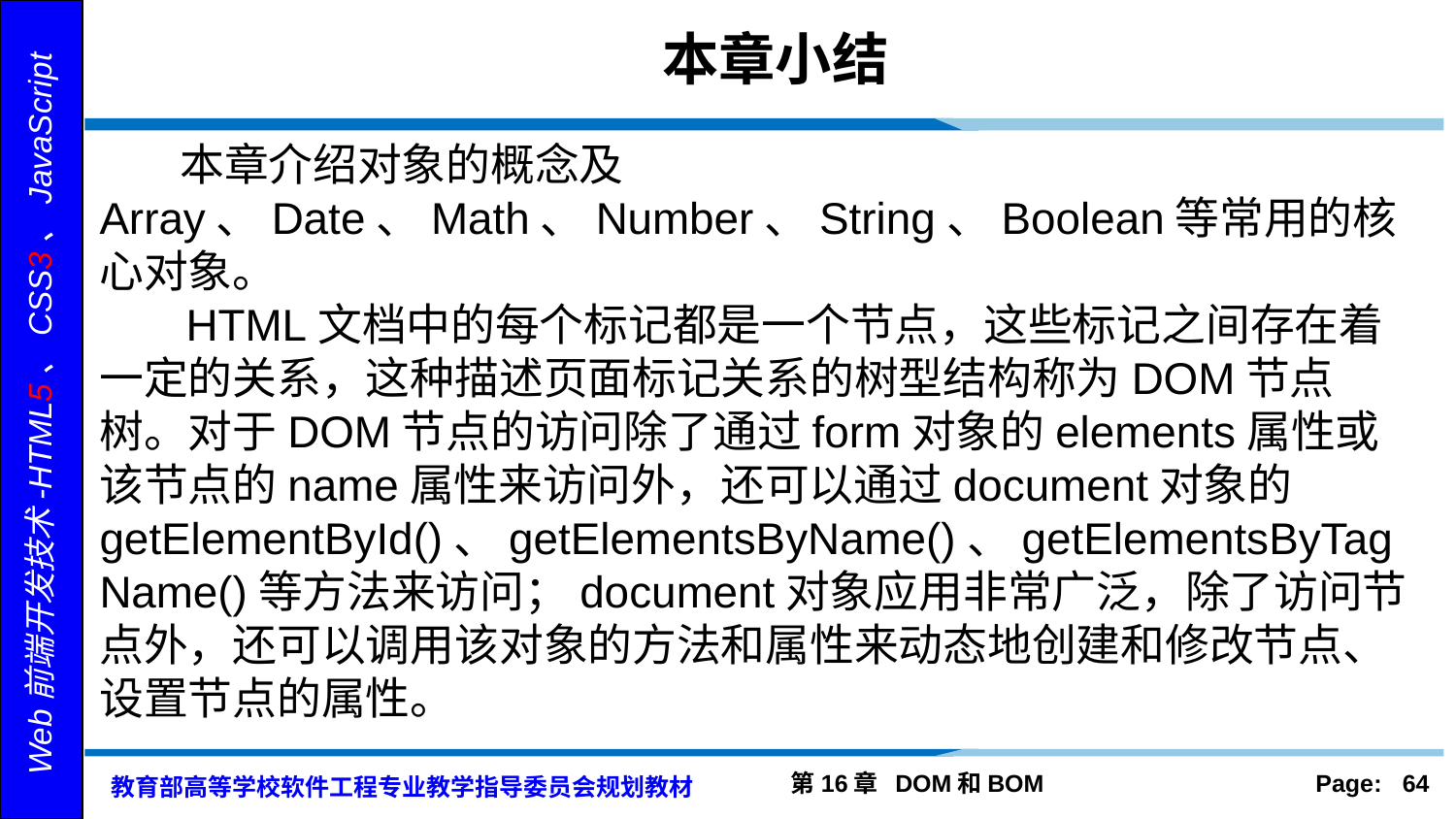

# 本章小结
       本章介绍对象的概念及Array、Date、Math、Number、String、Boolean等常用的核心对象。
       HTML文档中的每个标记都是一个节点，这些标记之间存在着一定的关系，这种描述页面标记关系的树型结构称为DOM节点树。对于DOM节点的访问除了通过form对象的elements属性或该节点的name属性来访问外，还可以通过document对象的getElementById()、getElementsByName()、getElementsByTagName()等方法来访问；document对象应用非常广泛，除了访问节点外，还可以调用该对象的方法和属性来动态地创建和修改节点、设置节点的属性。